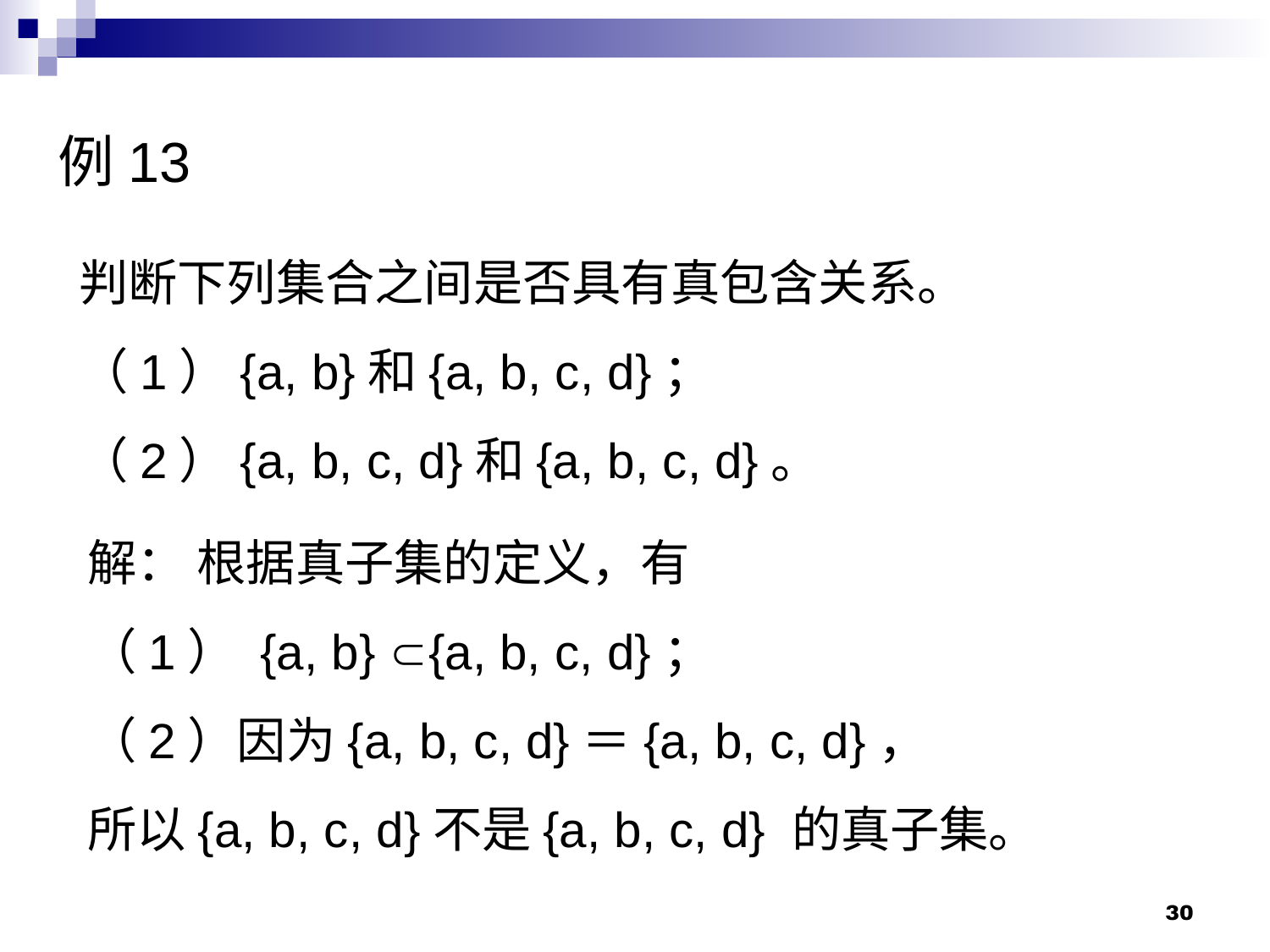

例13
判断下列集合之间是否具有真包含关系。
（1）{a, b}和{a, b, c, d}；
（2）{a, b, c, d}和{a, b, c, d}。
解： 根据真子集的定义，有
（1） {a, b} ⊂{a, b, c, d}；
（2）因为{a, b, c, d}＝{a, b, c, d}，
所以{a, b, c, d}不是{a, b, c, d} 的真子集。
30